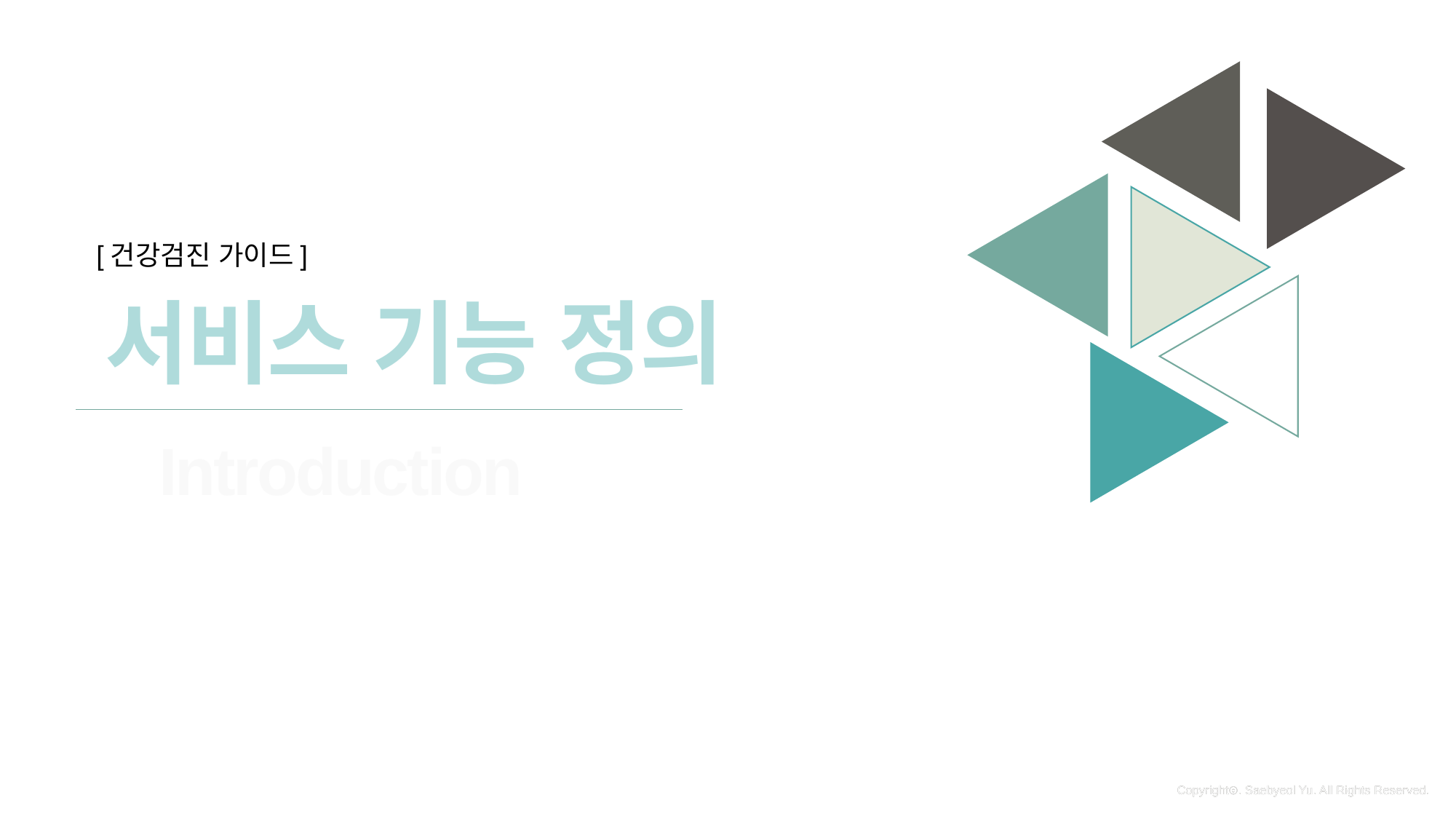

[건강검진 가이드]
서비스 기능 정의
Introduction
Introduction
Copyrightⓒ. Saebyeol Yu. All Rights Reserved.